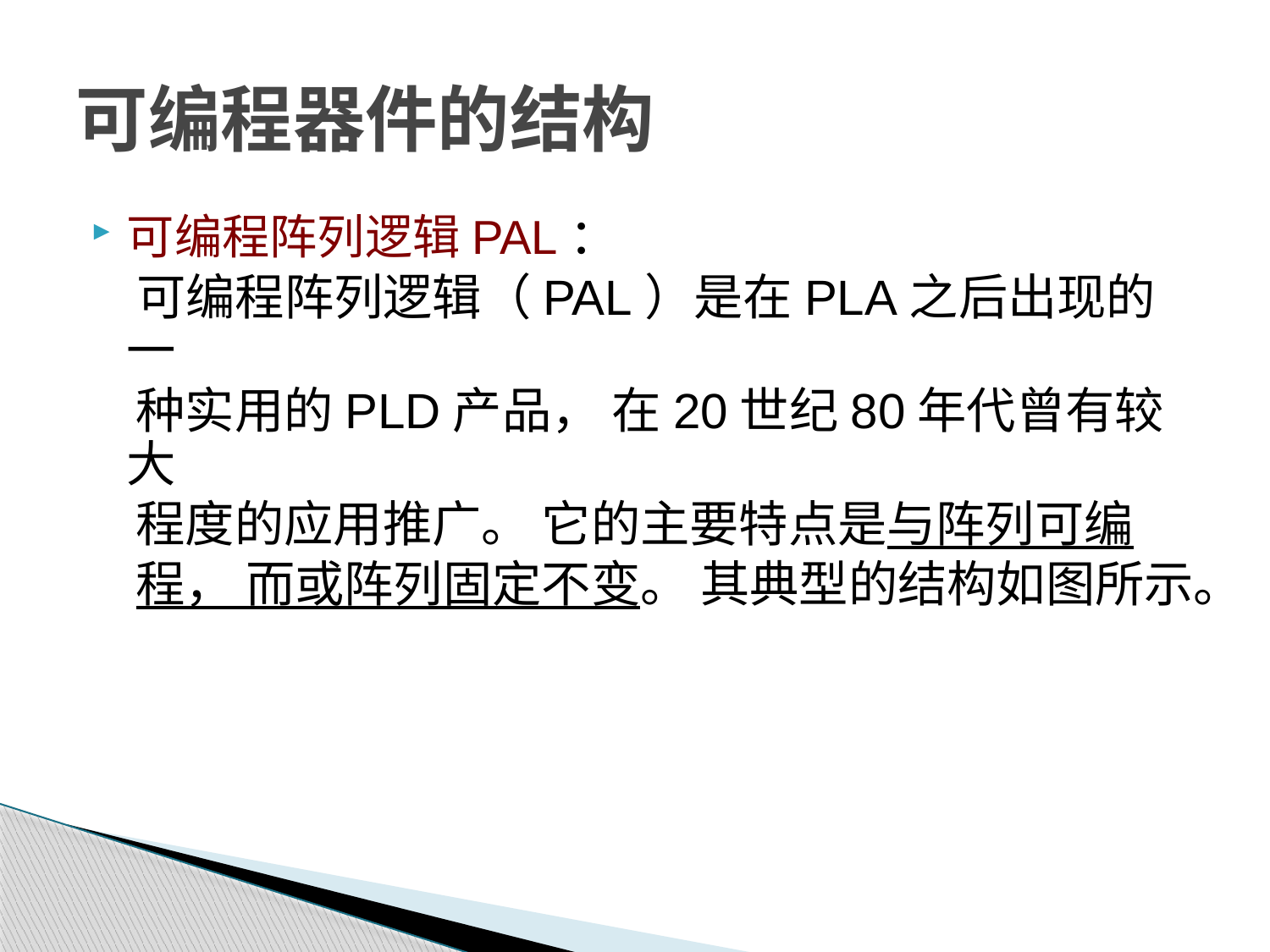

# 可编程器件的结构
可编程阵列逻辑PAL：
   可编程阵列逻辑（PAL）是在PLA之后出现的一
   种实用的PLD产品， 在20世纪80年代曾有较大
   程度的应用推广。 它的主要特点是与阵列可编
   程， 而或阵列固定不变。 其典型的结构如图所示。